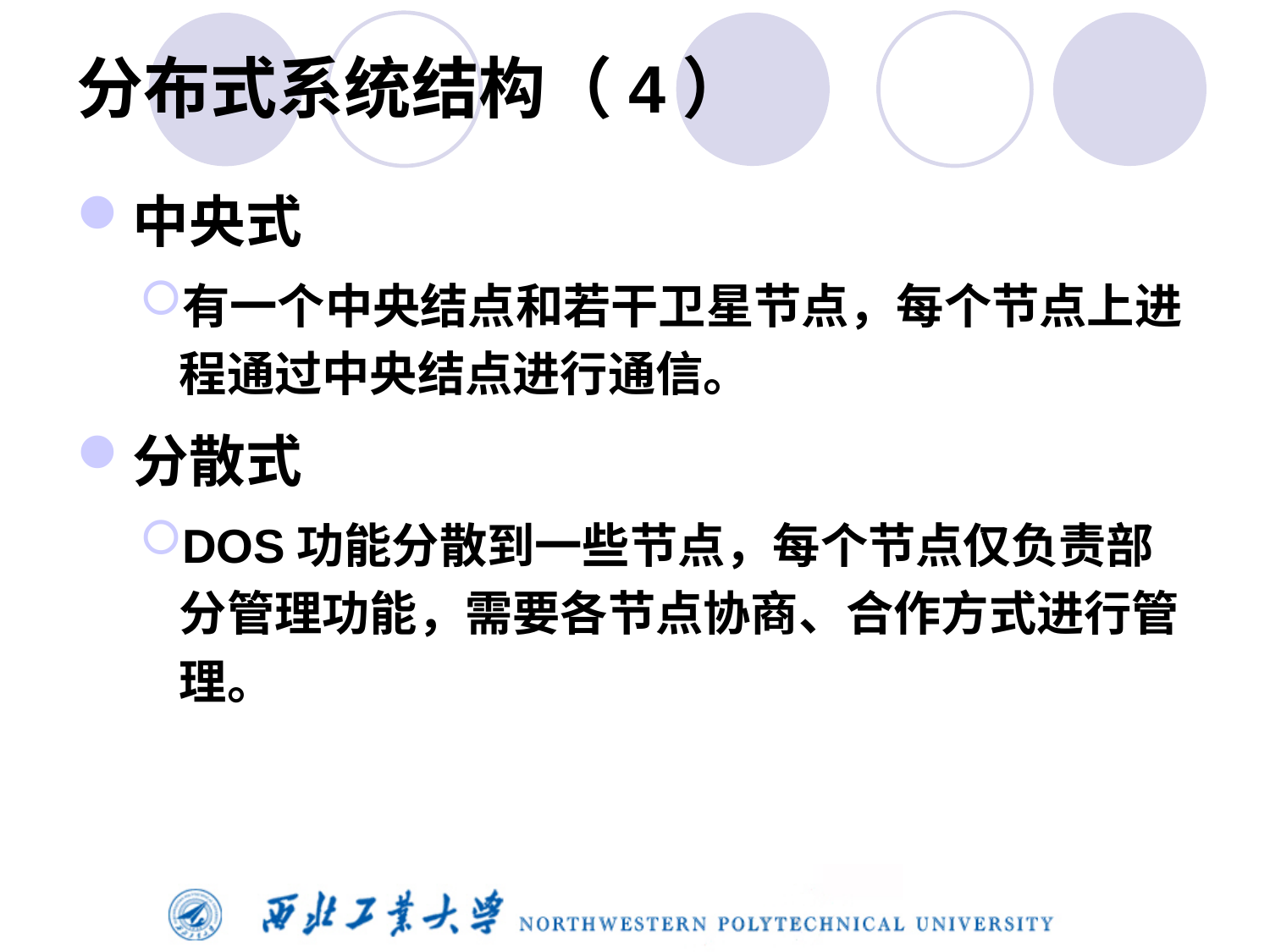

# 分布式系统结构（4）
中央式
有一个中央结点和若干卫星节点，每个节点上进程通过中央结点进行通信。
分散式
DOS功能分散到一些节点，每个节点仅负责部分管理功能，需要各节点协商、合作方式进行管理。